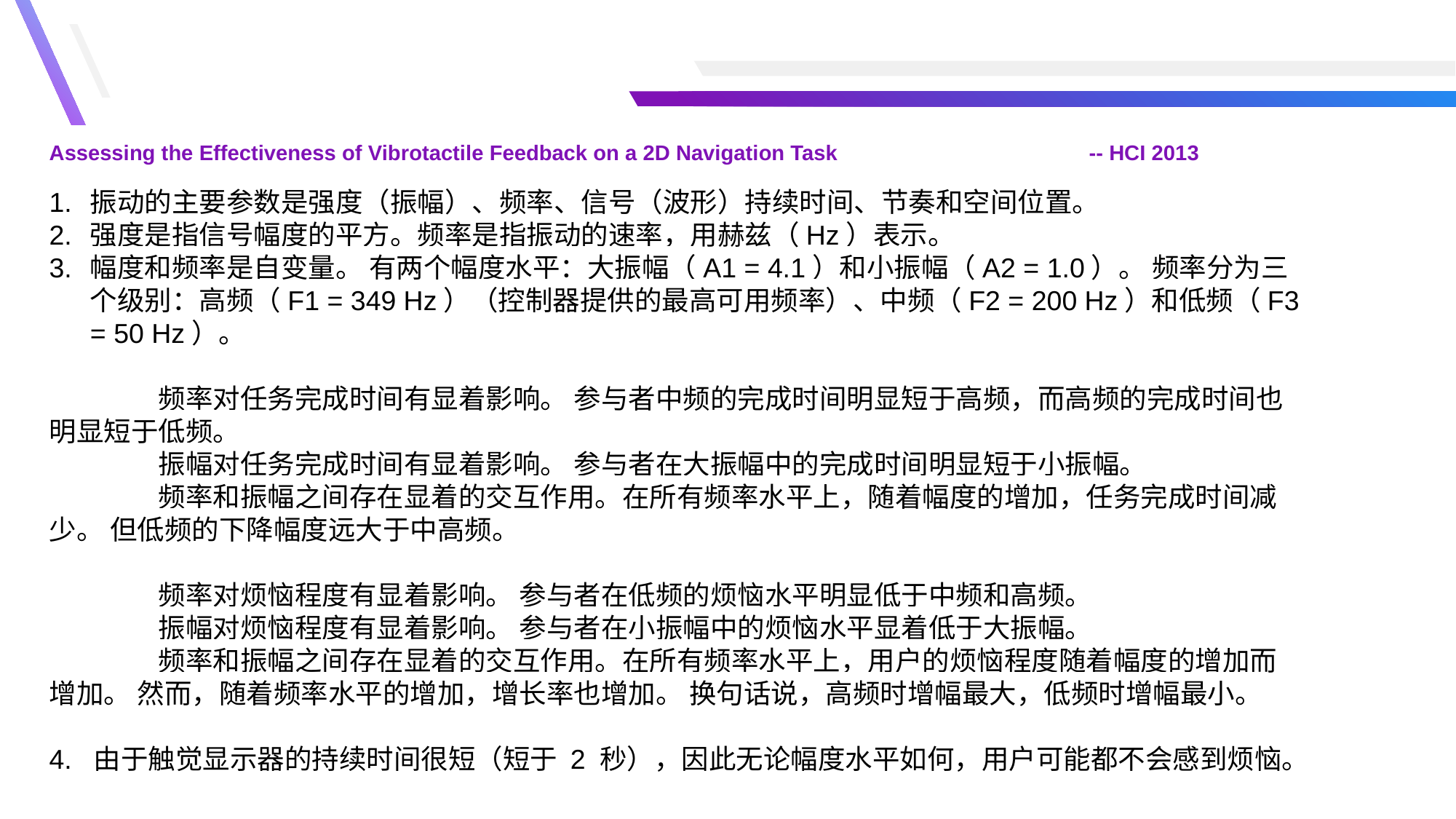

Assessing the Effectiveness of Vibrotactile Feedback on a 2D Navigation Task                                          -- HCI 2013
振动的主要参数是强度（振幅）、频率、信号（波形）持续时间、节奏和空间位置。
强度是指信号幅度的平方。频率是指振动的速率，用赫兹（Hz）表示。
幅度和频率是自变量。 有两个幅度水平：大振幅（A1 = 4.1）和小振幅（A2 = 1.0）。 频率分为三个级别：高频（F1 = 349 Hz）（控制器提供的最高可用频率）、中频（F2 = 200 Hz）和低频（F3 = 50 Hz）。

 	频率对任务完成时间有显着影响。 参与者中频的完成时间明显短于高频，而高频的完成时间也明显短于低频。
	振幅对任务完成时间有显着影响。 参与者在大振幅中的完成时间明显短于小振幅。
	频率和振幅之间存在显着的交互作用。在所有频率水平上，随着幅度的增加，任务完成时间减少。 但低频的下降幅度远大于中高频。

	频率对烦恼程度有显着影响。 参与者在低频的烦恼水平明显低于中频和高频。
	振幅对烦恼程度有显着影响。 参与者在小振幅中的烦恼水平显着低于大振幅。
	频率和振幅之间存在显着的交互作用。在所有频率水平上，用户的烦恼程度随着幅度的增加而增加。 然而，随着频率水平的增加，增长率也增加。 换句话说，高频时增幅最大，低频时增幅最小。

4.  由于触觉显示器的持续时间很短（短于 2 秒），因此无论幅度水平如何，用户可能都不会感到烦恼。